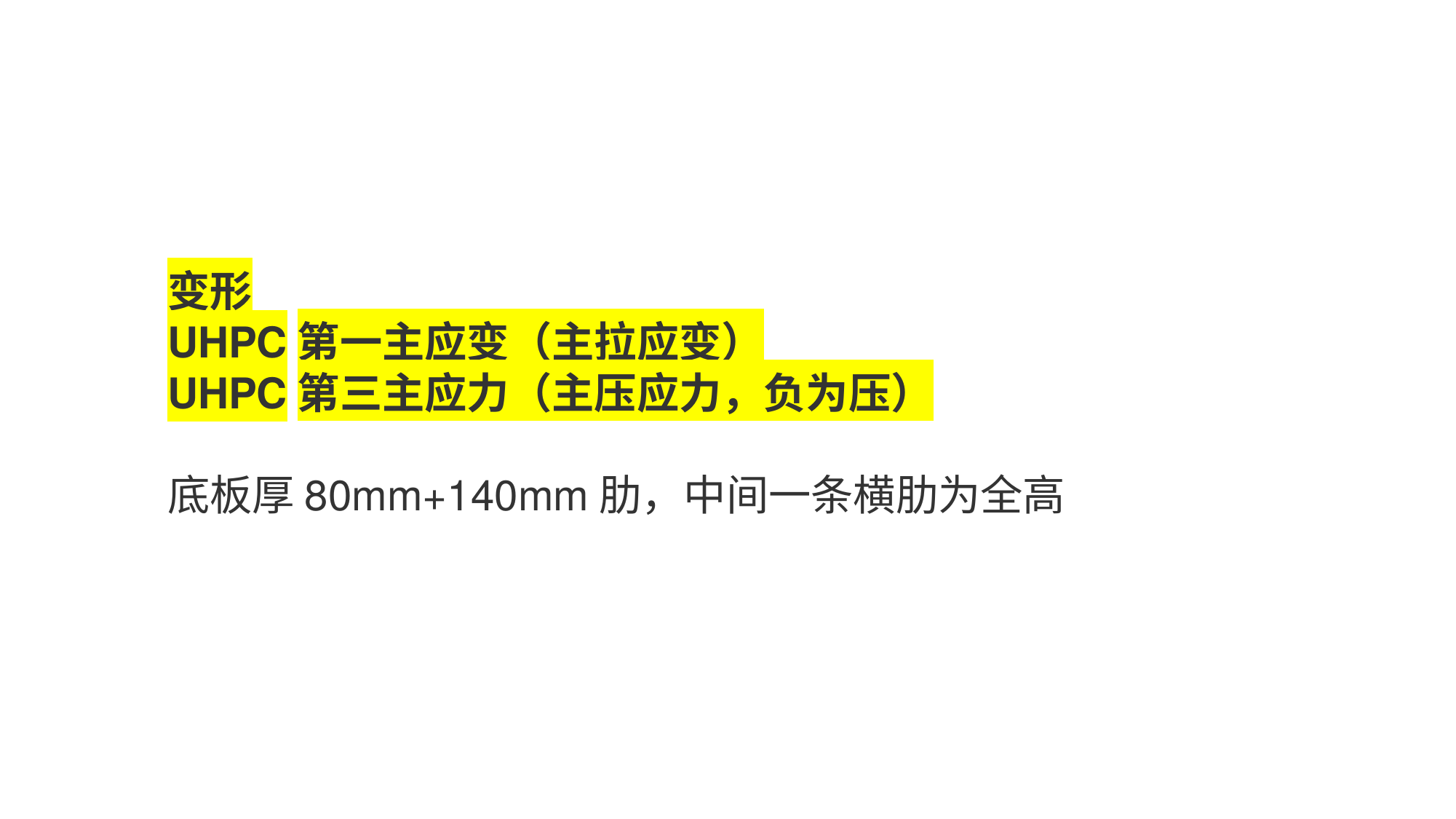

变形
UHPC第一主应变（主拉应变）
UHPC第三主应力（主压应力，负为压）

底板厚80mm+140mm肋，中间一条横肋为全高